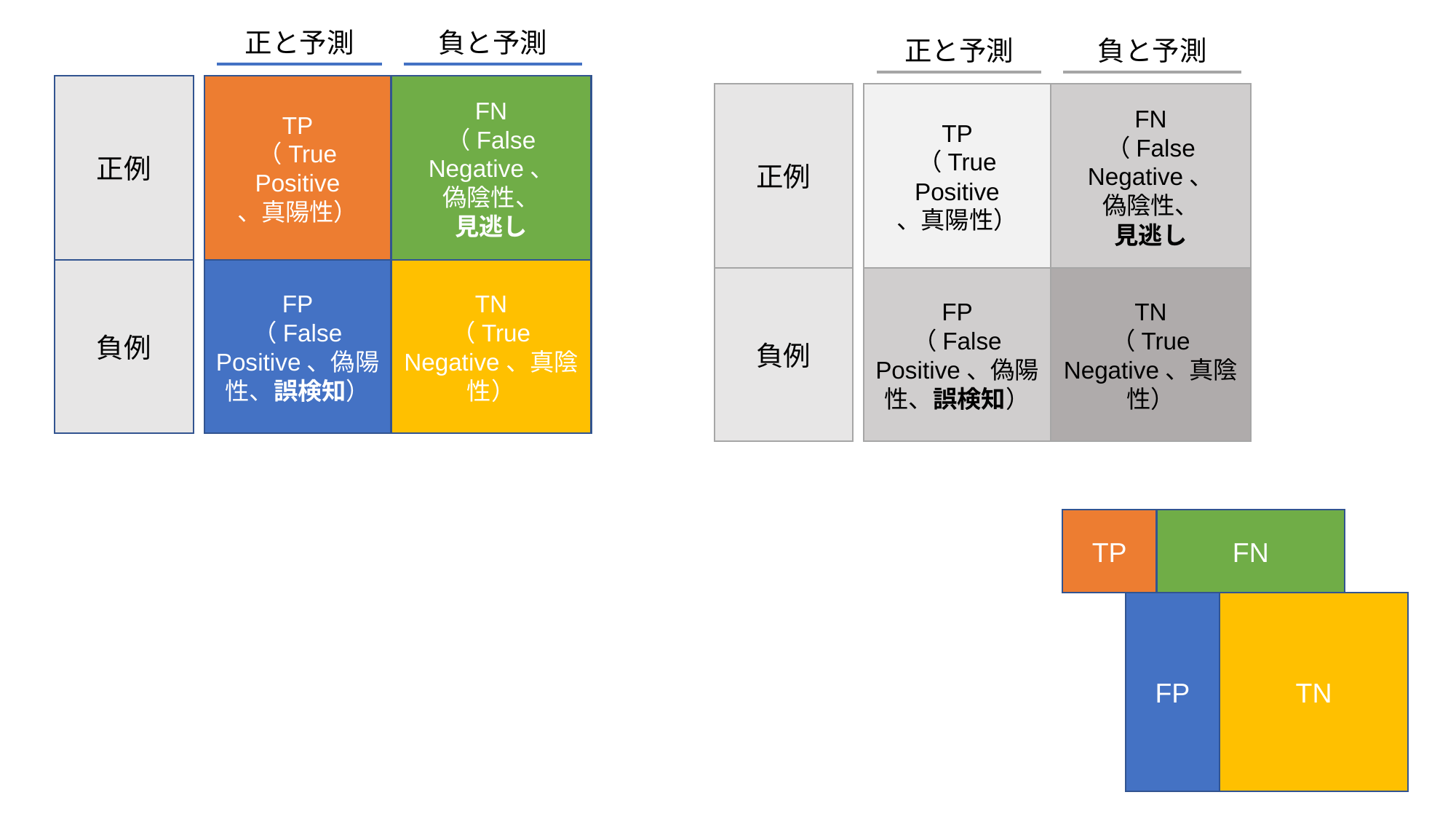

負と予測
正と予測
負と予測
正と予測
正例
FN
（False Negative、
偽陰性、
見逃し
TP
（True Positive
、真陽性）
正例
FN
（False Negative、
偽陰性、
見逃し
TP
（True Positive
、真陽性）
負例
TN
（True Negative、真陰性）
FP
（False Positive、偽陽性、誤検知）
負例
TN
（True Negative、真陰性）
FP
（False Positive、偽陽性、誤検知）
FN
TP
TN
FP